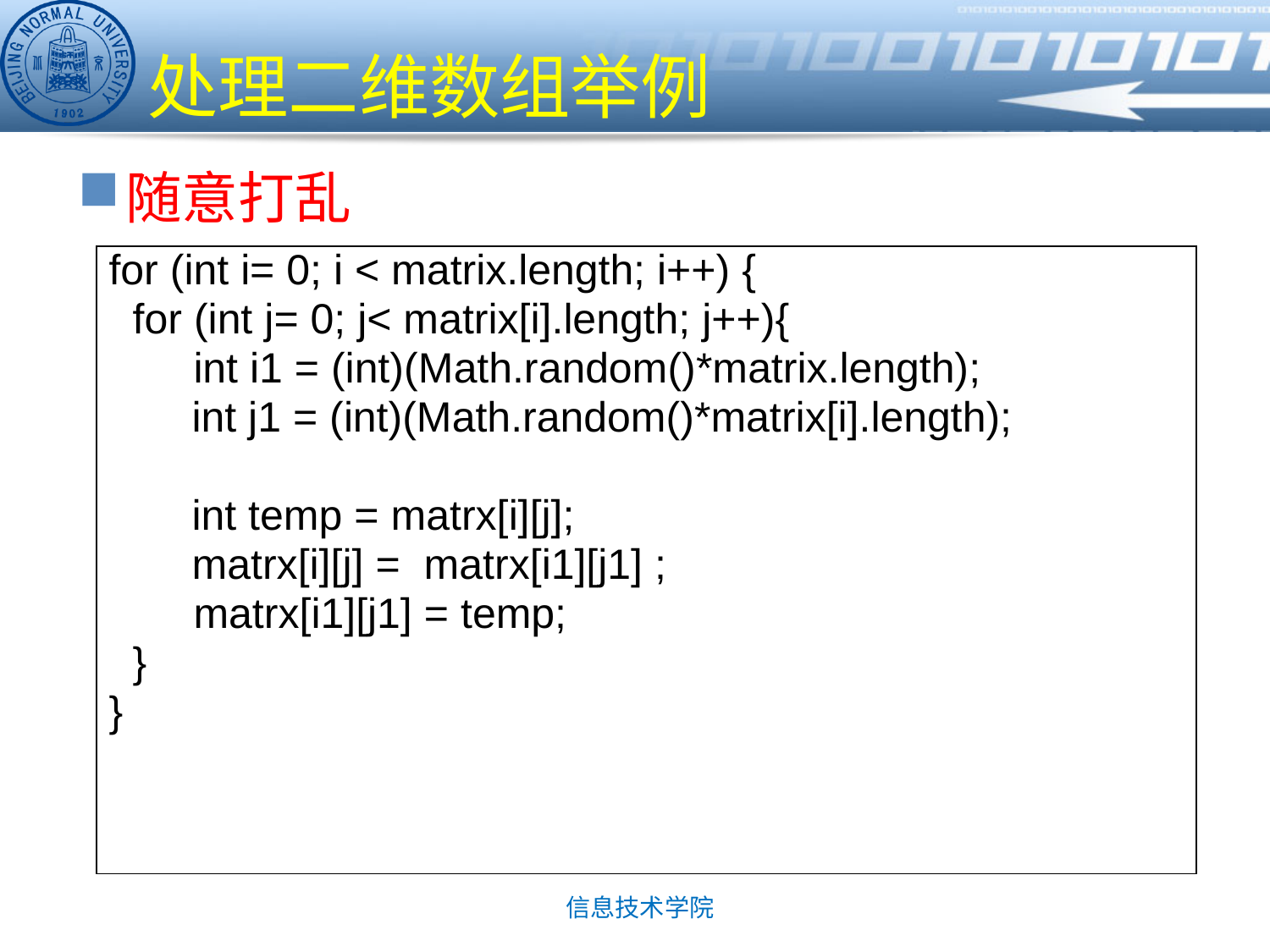

# 处理二维数组举例
随意打乱
for (int i= 0; i < matrix.length; i++) {
  for (int j= 0; j< matrix[i].length; j++){
	int i1 = (int)(Math.random()*matrix.length);
       int j1 = (int)(Math.random()*matrix[i].length);

       int temp = matrx[i][j];
       matrx[i][j] =  matrx[i1][j1] ;
	matrx[i1][j1] = temp;
  }
}
37